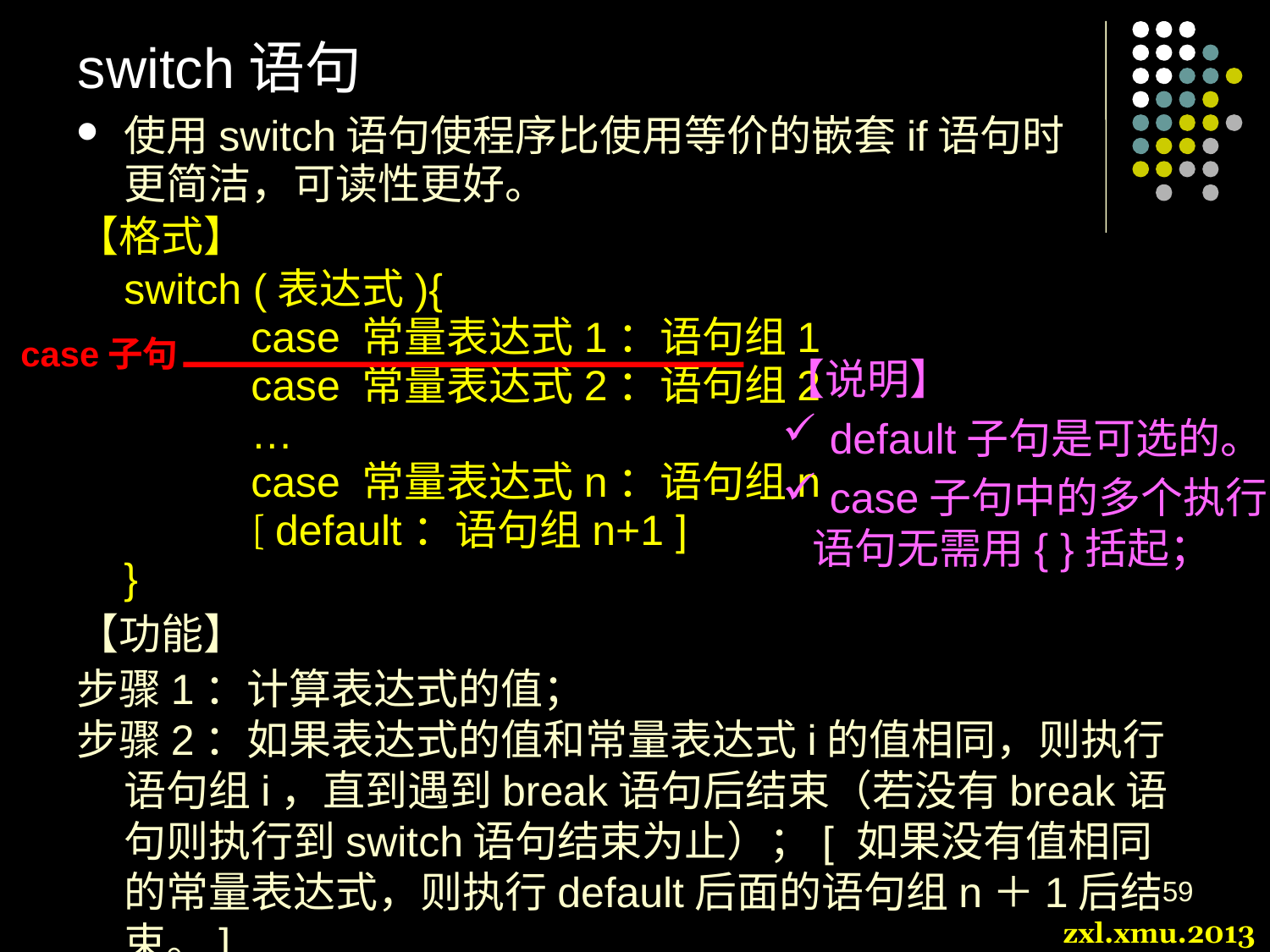

# switch语句
使用switch语句使程序比使用等价的嵌套if语句时
更简洁，可读性更好。
【格式】
	switch (表达式){
	case 常量表达式1：语句组1
	case 常量表达式2：语句组2
	…
	case 常量表达式n：语句组n
	[ default：语句组n+1 ]
}
【功能】
步骤1：计算表达式的值；
步骤2：如果表达式的值和常量表达式i的值相同，则执行语句组i，直到遇到break语句后结束（若没有break语句则执行到switch语句结束为止）；[ 如果没有值相同的常量表达式，则执行default后面的语句组n＋1后结束。]
case子句
【说明】
 default子句是可选的。
 case子句中的多个执行语句无需用{ }括起；

59